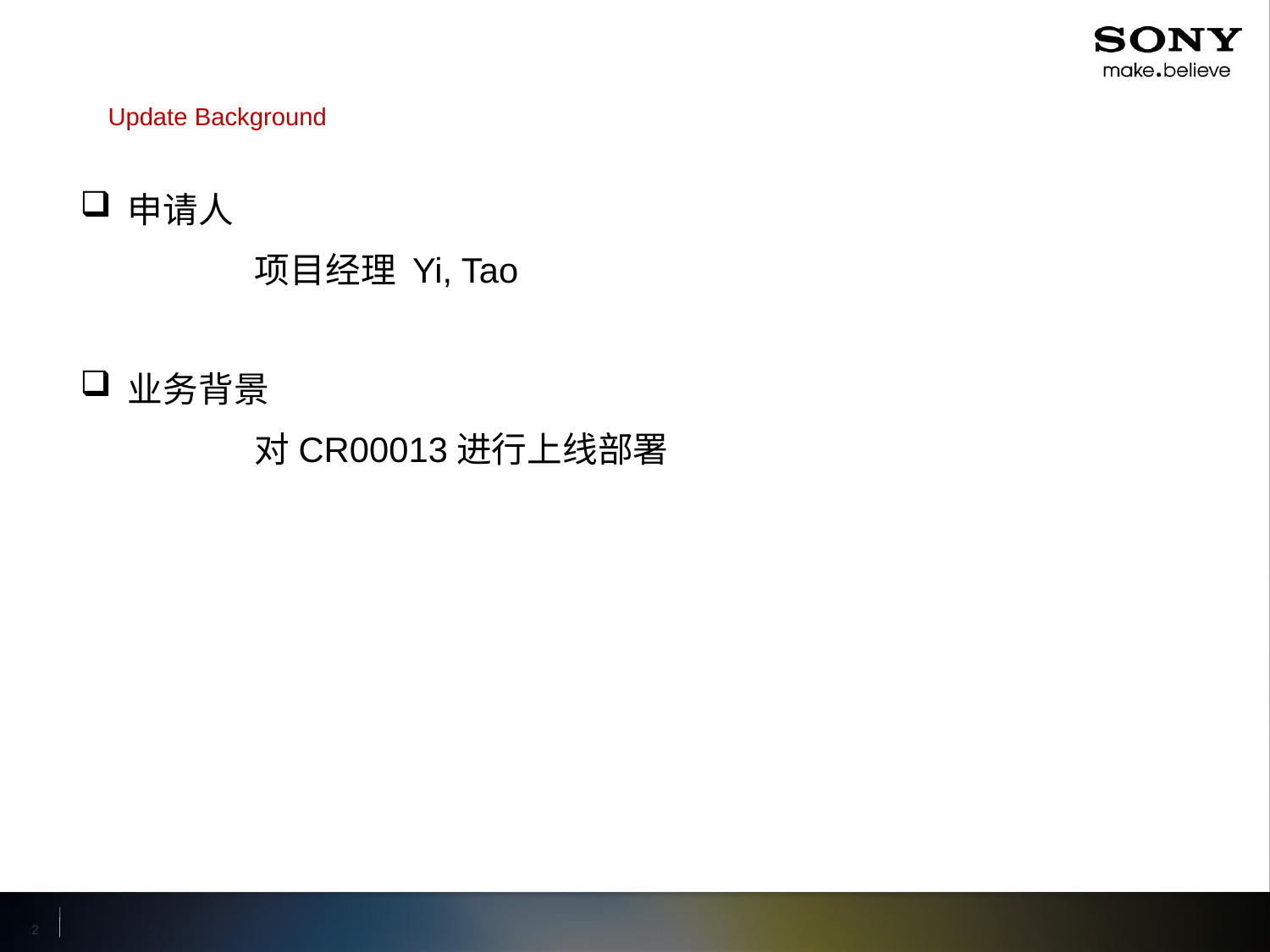

Update Background

申请人
		项目经理 Yi, Tao

业务背景
		对CR00013进行上线部署